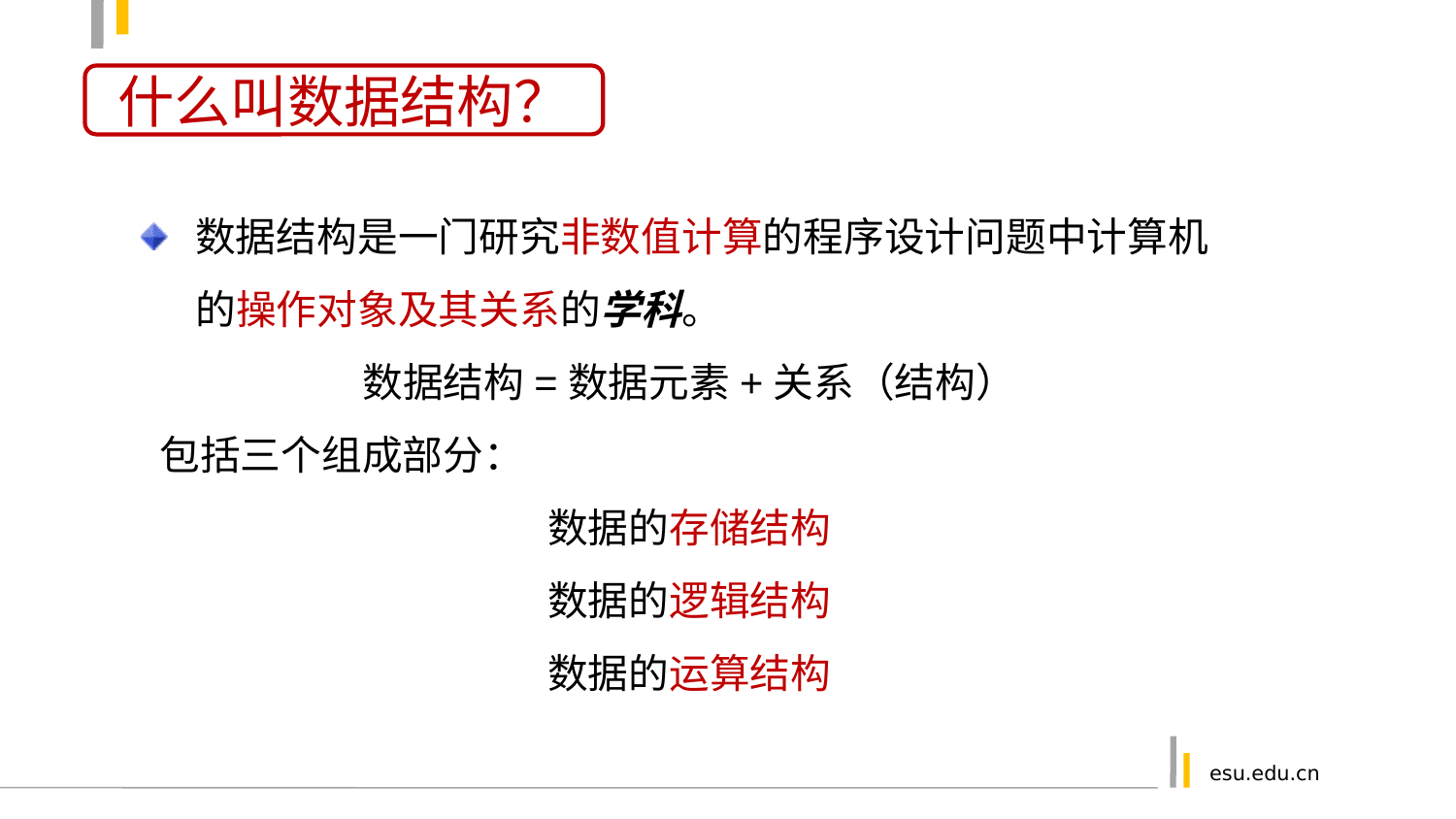

什么叫数据结构？
数据结构是一门研究非数值计算的程序设计问题中计算机的操作对象及其关系的学科。
数据结构=数据元素+关系（结构）
 包括三个组成部分：
数据的存储结构
数据的逻辑结构
数据的运算结构